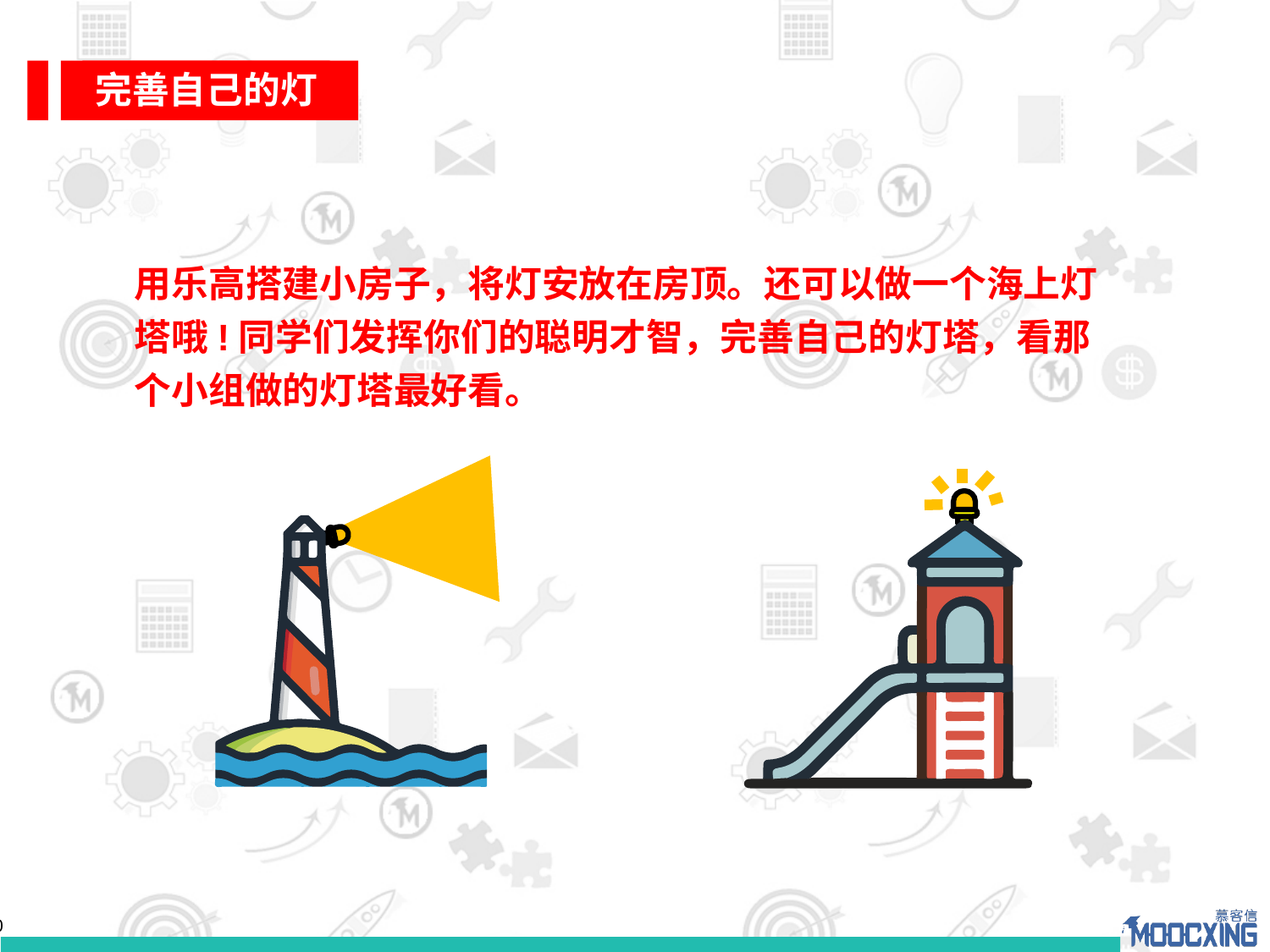

完善自己的灯
用乐高搭建小房子，将灯安放在房顶。还可以做一个海上灯塔哦!同学们发挥你们的聪明才智，完善自己的灯塔，看那个小组做的灯塔最好看。